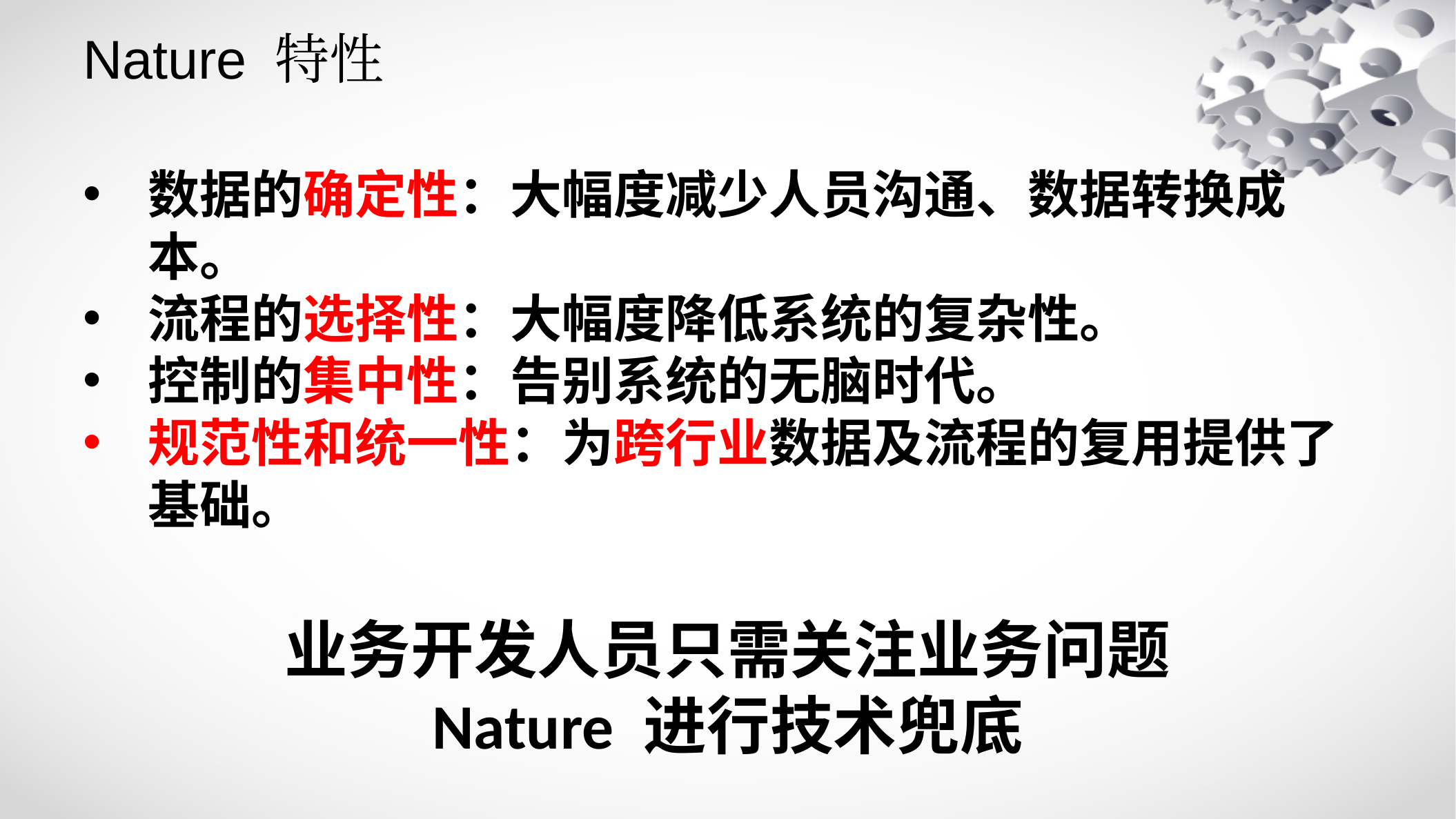

# Nature 特性
数据的确定性：大幅度减少人员沟通、数据转换成本。
流程的选择性：大幅度降低系统的复杂性。
控制的集中性：告别系统的无脑时代。
规范性和统一性：为跨行业数据及流程的复用提供了基础。
业务开发人员只需关注业务问题
Nature 进行技术兜底